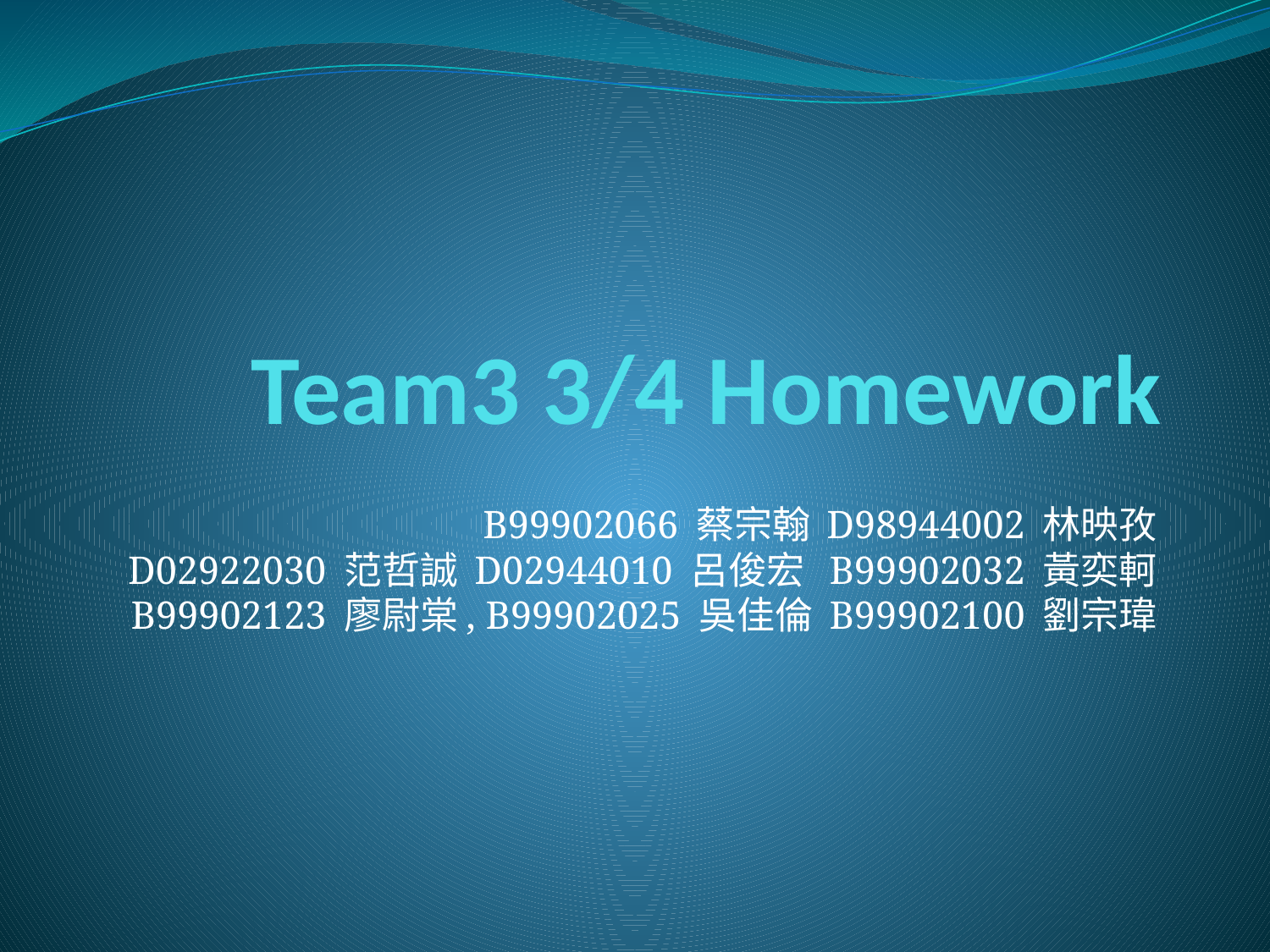

# Team3 3/4 Homework

B99902066 蔡宗翰 D98944002 林映孜
D02922030 范哲誠 D02944010 呂俊宏  B99902032 黃奕軻
B99902123 廖尉棠, B99902025 吳佳倫 B99902100 劉宗瑋